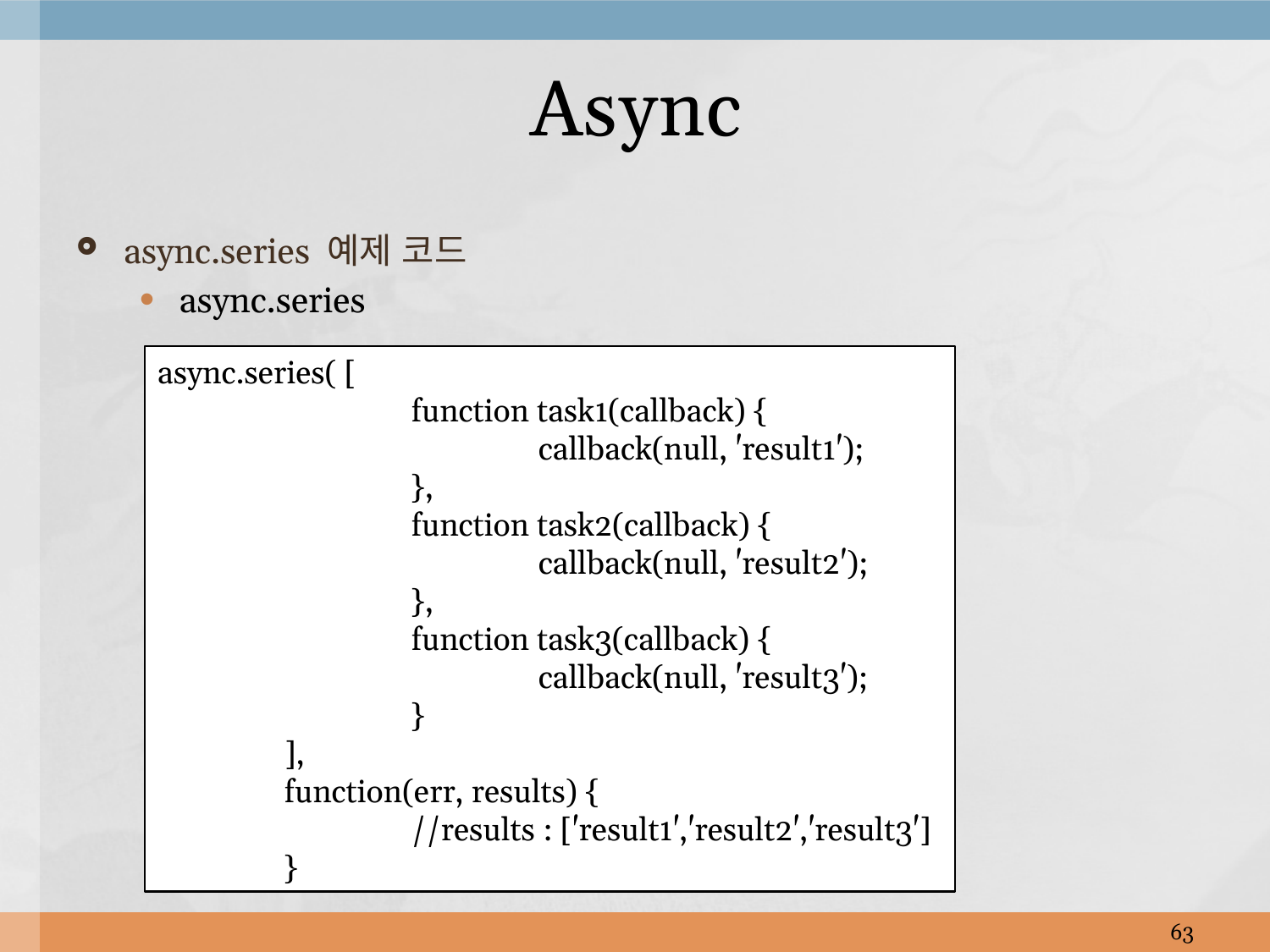

# Async
async.series 예제 코드
async.series
async.series( [
		function task1(callback) {
			callback(null, 'result1');
		},
		function task2(callback) {
			callback(null, 'result2');
		},
		function task3(callback) {
			callback(null, 'result3');
		}
	],
	function(err, results) {
		//results : ['result1','result2','result3']
	}
63